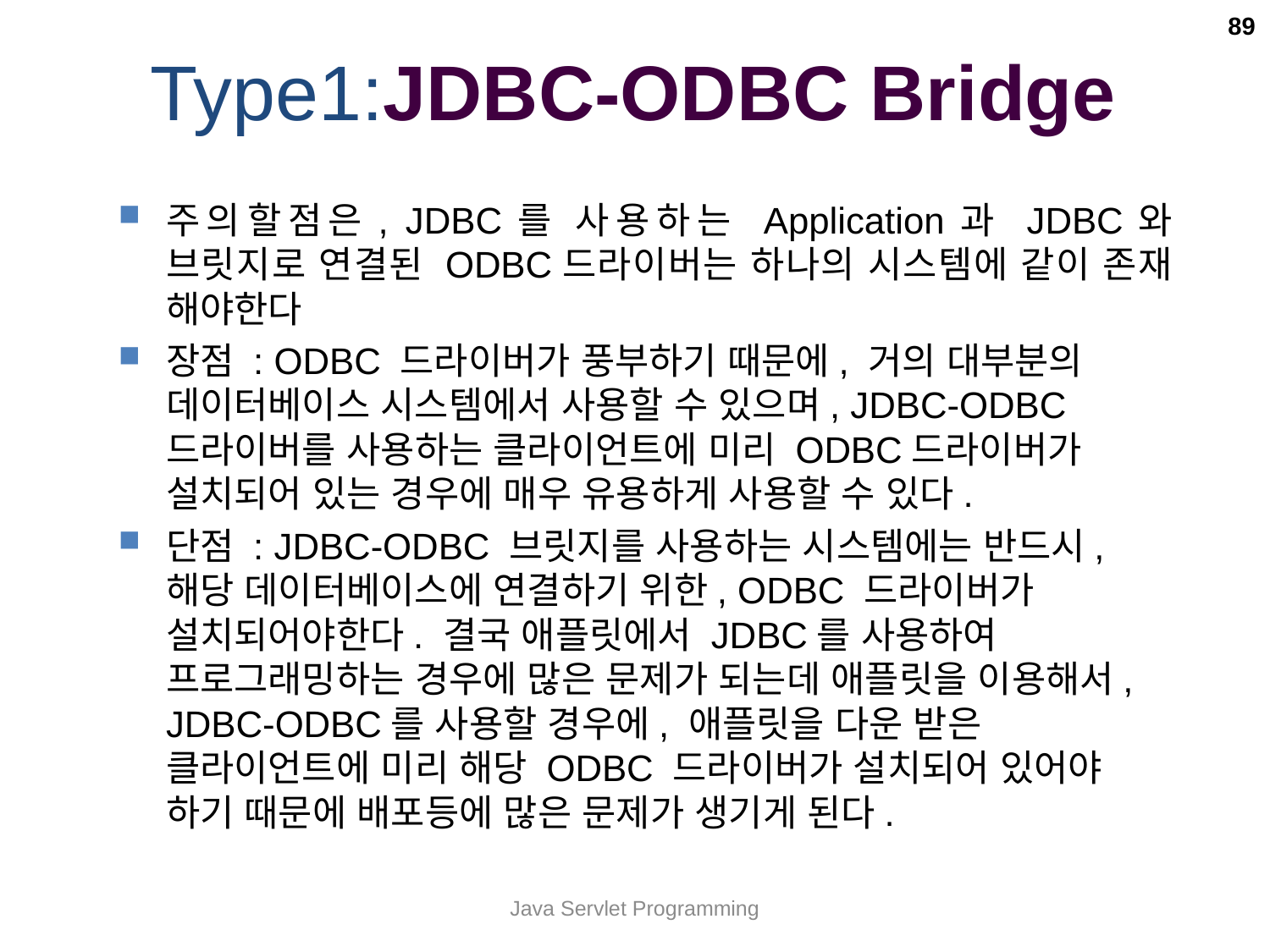

89
Type1:JDBC-ODBC Bridge
주의할점은, JDBC를 사용하는 Application과 JDBC와 브릿지로 연결된 ODBC드라이버는 하나의 시스템에 같이 존재 해야한다
장점 : ODBC 드라이버가 풍부하기 때문에, 거의 대부분의 데이터베이스 시스템에서 사용할 수 있으며, JDBC-ODBC 드라이버를 사용하는 클라이언트에 미리 ODBC드라이버가 설치되어 있는 경우에 매우 유용하게 사용할 수 있다.
단점 : JDBC-ODBC 브릿지를 사용하는 시스템에는 반드시, 해당 데이터베이스에 연결하기 위한, ODBC 드라이버가 설치되어야한다. 결국 애플릿에서 JDBC를 사용하여 프로그래밍하는 경우에 많은 문제가 되는데 애플릿을 이용해서, JDBC-ODBC를 사용할 경우에, 애플릿을 다운 받은 클라이언트에 미리 해당 ODBC 드라이버가 설치되어 있어야 하기 때문에 배포등에 많은 문제가 생기게 된다.

Java Servlet Programming